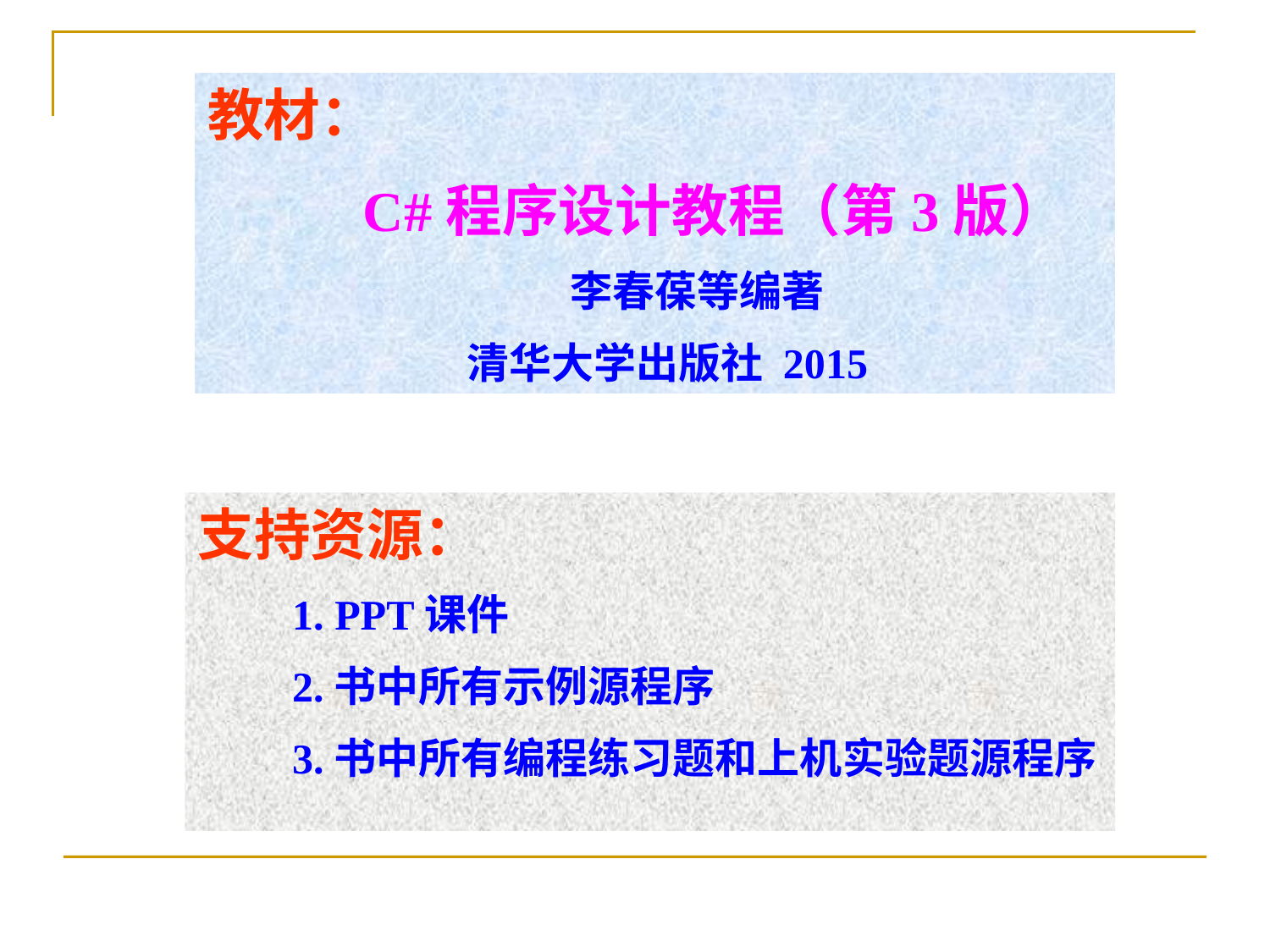

教材：
　　C#程序设计教程（第3版）
　　李春葆等编著
　　清华大学出版社 2015
支持资源：
　　1. PPT课件
　　2.书中所有示例源程序
　　3.书中所有编程练习题和上机实验题源程序